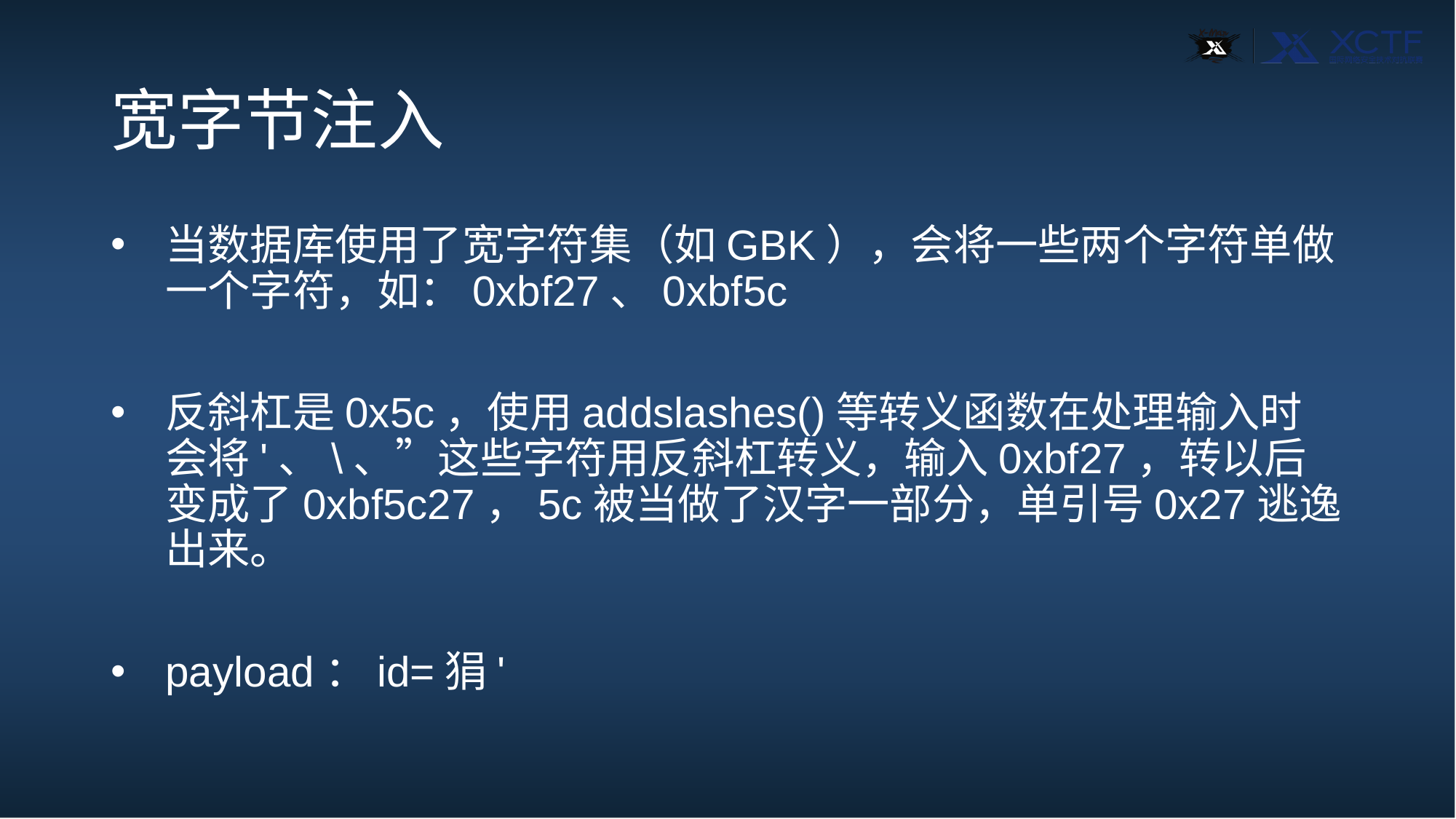

宽字节注入

当数据库使用了宽字符集（如GBK），会将一些两个字符单做一个字符，如：0xbf27、0xbf5c

反斜杠是0x5c，使用addslashes()等转义函数在处理输入时会将'、\、”这些字符用反斜杠转义，输入0xbf27，转以后变成了0xbf5c27，5c被当做了汉字一部分，单引号0x27逃逸出来。

payload：id=狷'